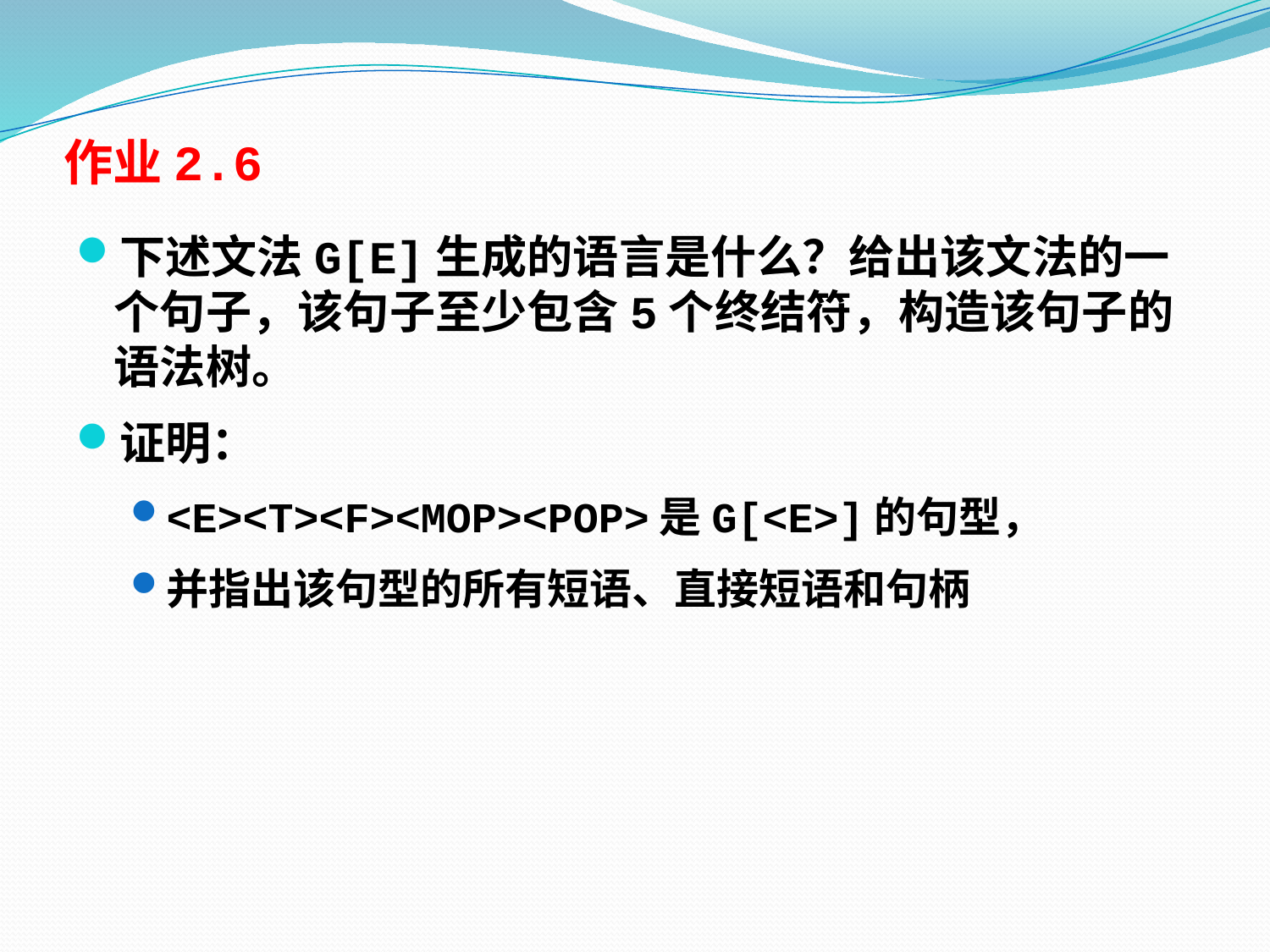

# 作业2.6
下述文法G[E]生成的语言是什么？给出该文法的一个句子，该句子至少包含5个终结符，构造该句子的语法树。
证明：
<E><T><F><MOP><POP>是G[<E>]的句型，
并指出该句型的所有短语、直接短语和句柄